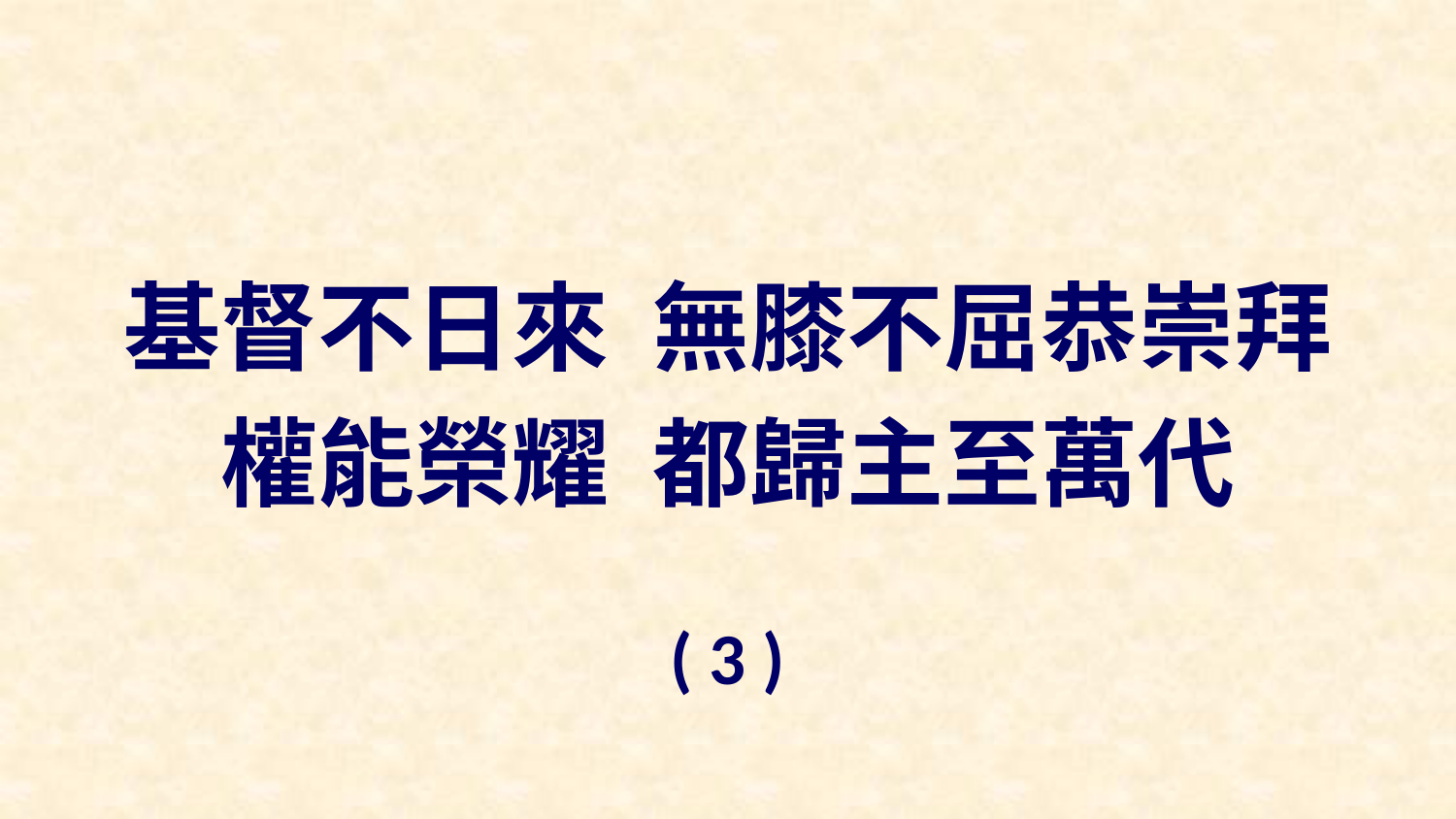

基督不日來  無膝不屈恭崇拜
權能榮耀  都歸主至萬代
( 3 )